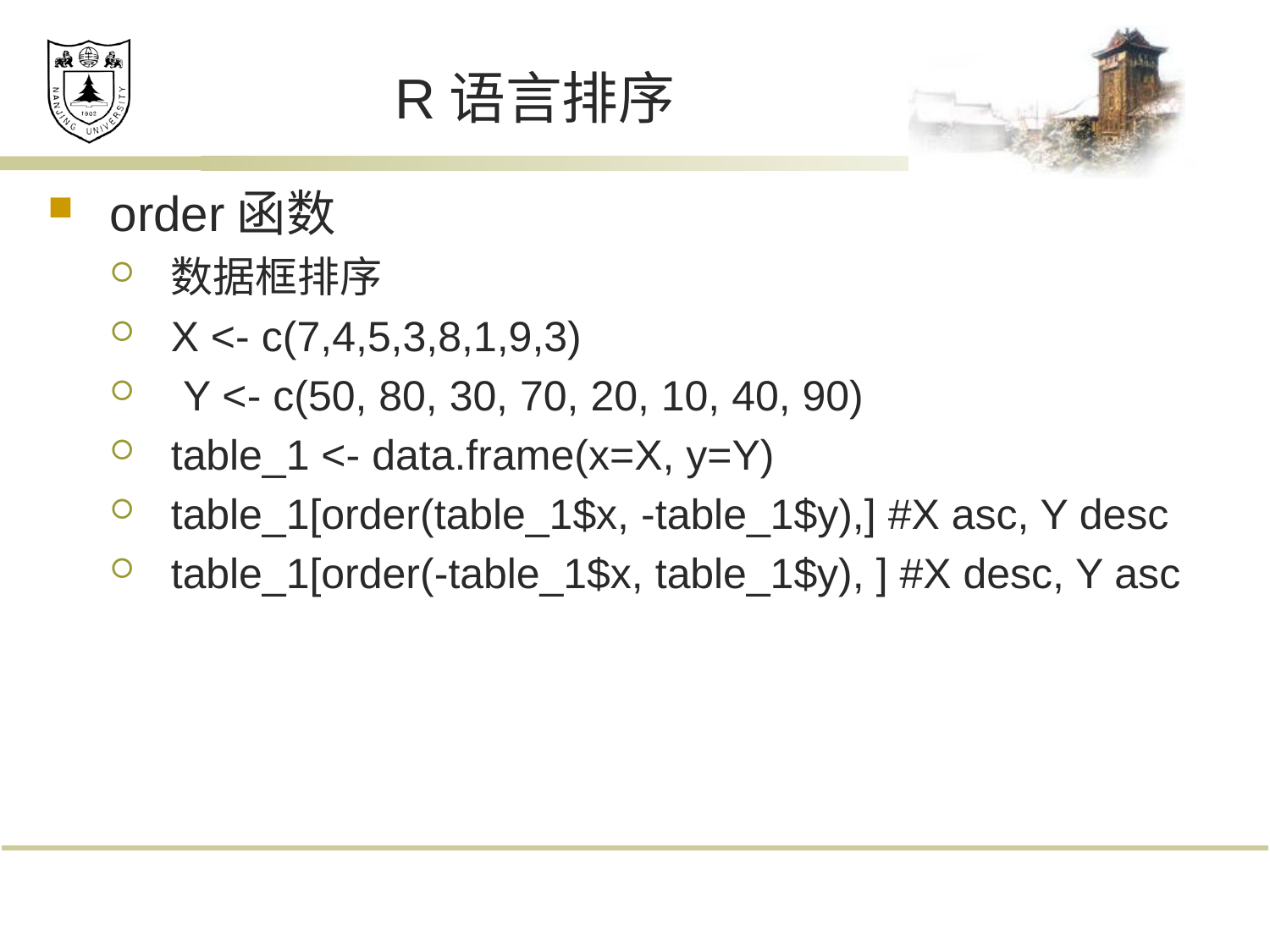

# R语言排序
order函数
数据框排序
X <- c(7,4,5,3,8,1,9,3)
 Y <- c(50, 80, 30, 70, 20, 10, 40, 90)
table_1 <- data.frame(x=X, y=Y)
table_1[order(table_1$x, -table_1$y),] #X asc, Y desc
table_1[order(-table_1$x, table_1$y), ] #X desc, Y asc